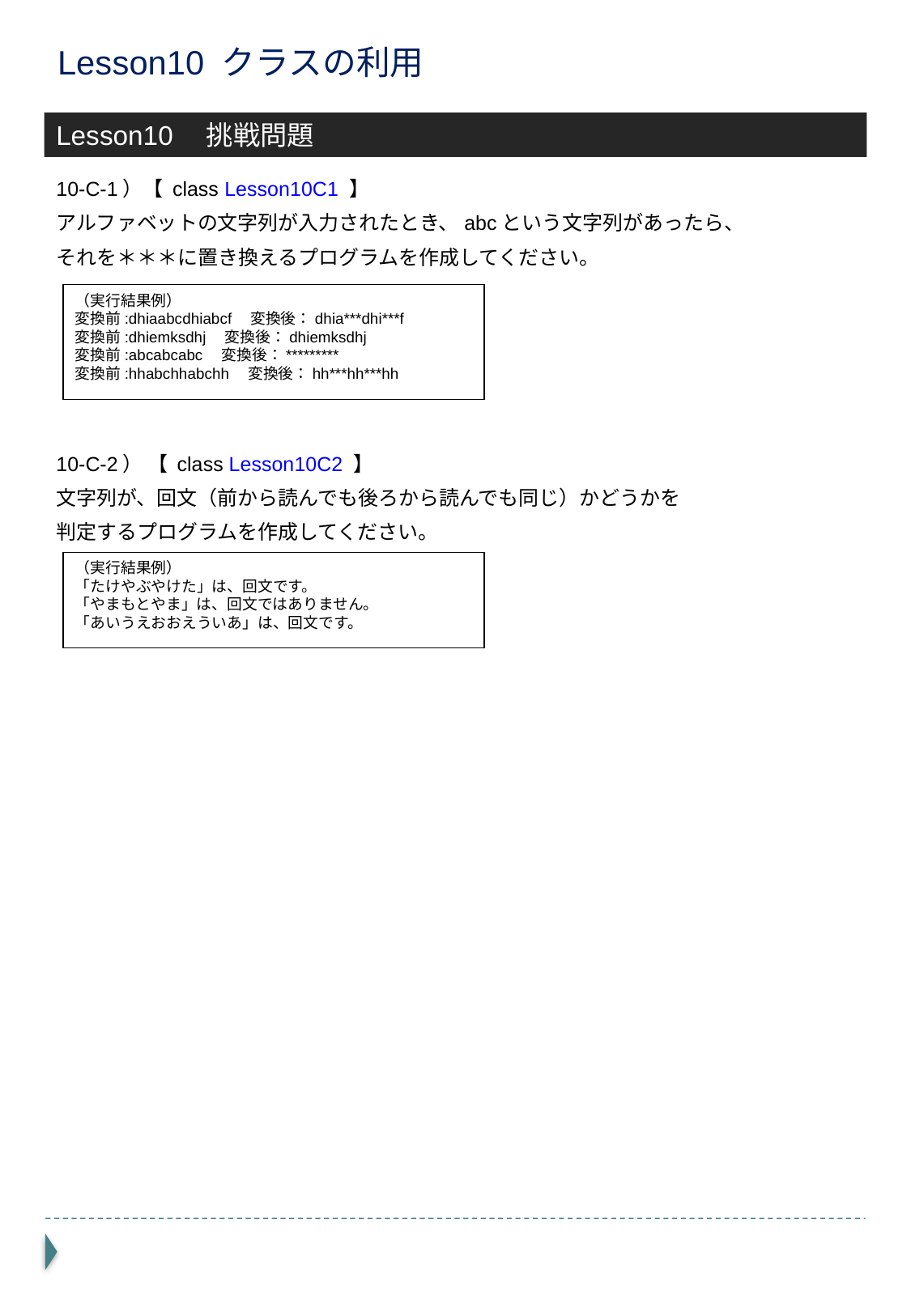

# Lesson10 クラスの利用
Lesson10　挑戦問題
10-C-1）【 class Lesson10C1 】
アルファベットの文字列が入力されたとき、abcという文字列があったら、
それを＊＊＊に置き換えるプログラムを作成してください。

10-C-2） 【 class Lesson10C2 】
文字列が、回文（前から読んでも後ろから読んでも同じ）かどうかを
判定するプログラムを作成してください。

（実行結果例）
変換前:dhiaabcdhiabcf　変換後：dhia***dhi***f
変換前:dhiemksdhj　変換後：dhiemksdhj
変換前:abcabcabc　変換後：*********
変換前:hhabchhabchh　変換後：hh***hh***hh
（実行結果例）
「たけやぶやけた」は、回文です。
「やまもとやま」は、回文ではありません。
「あいうえおおえういあ」は、回文です。